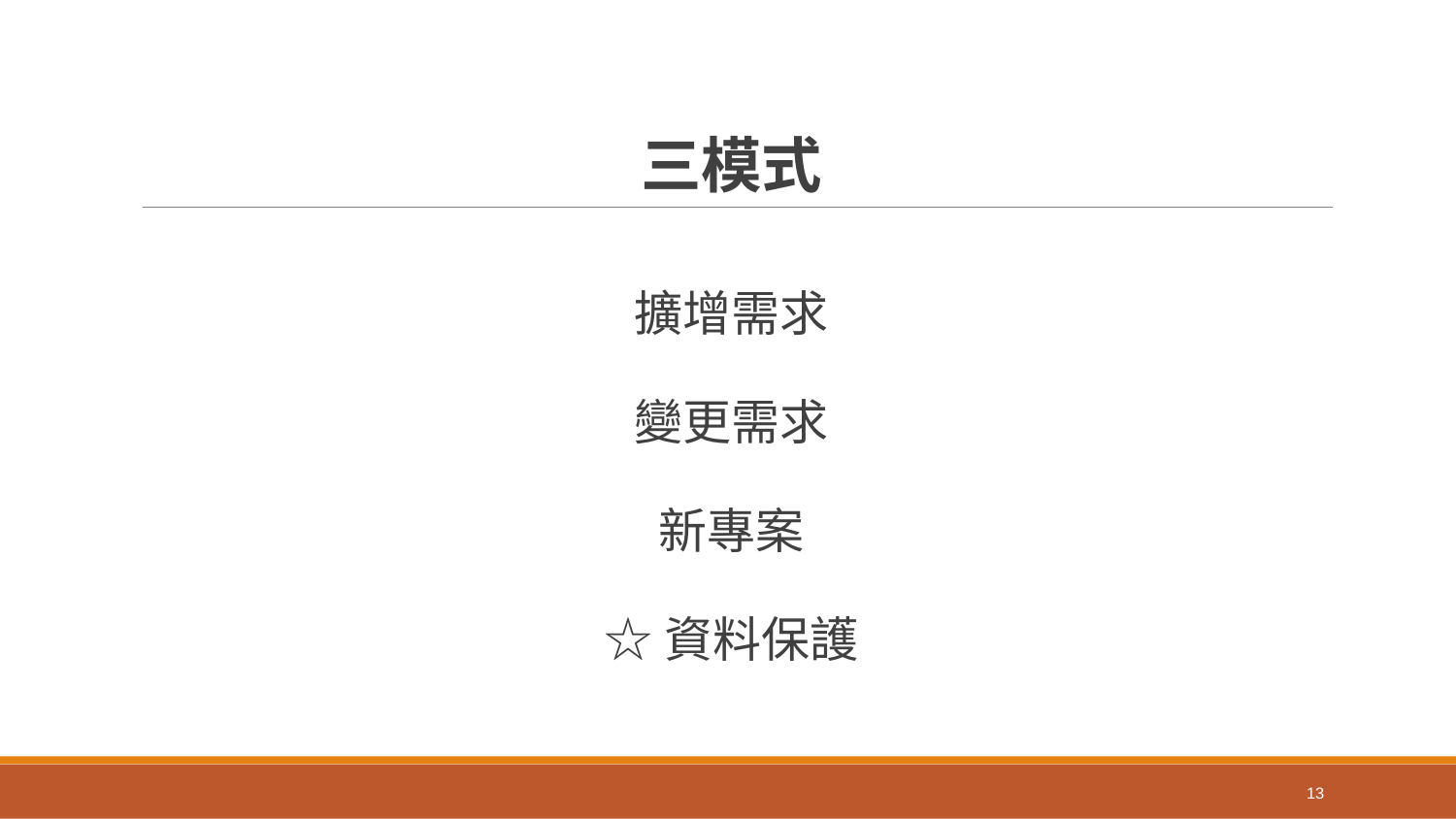

# 三模式
擴增需求
變更需求
新專案
☆資料保護
13